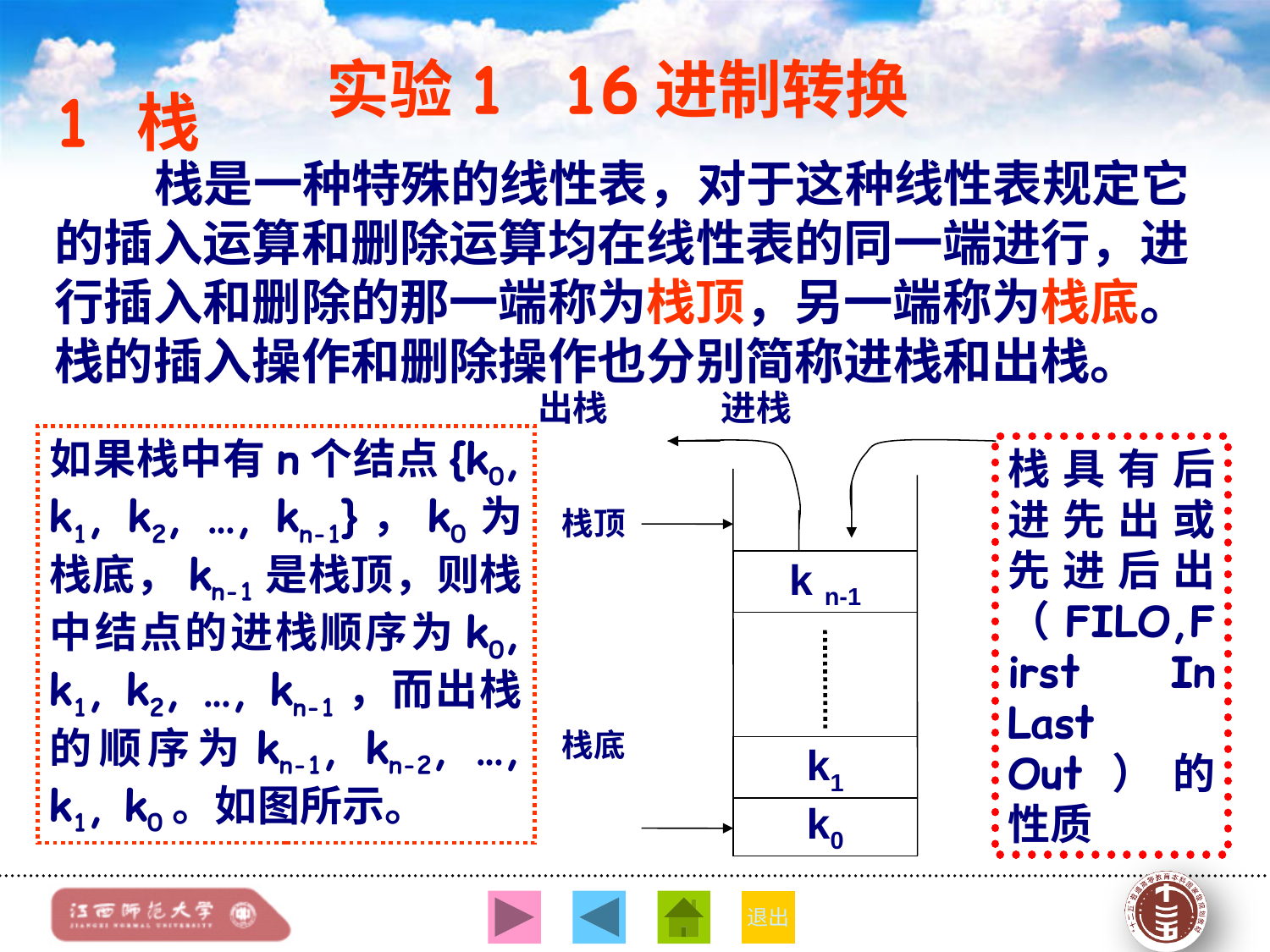

实验1  16进制转换
1 栈
        栈是一种特殊的线性表，对于这种线性表规定它的插入运算和删除运算均在线性表的同一端进行，进行插入和删除的那一端称为栈顶，另一端称为栈底。栈的插入操作和删除操作也分别简称进栈和出栈。
         出栈              进栈

栈顶

栈底

k n-1

k1
k0

如果栈中有n个结点{k0, k1, k2, …, kn-1}，k0为栈底，kn-1是栈顶，则栈中结点的进栈顺序为k0, k1, k2, …, kn-1，而出栈的顺序为kn-1, kn-2, …, k1, k0。如图所示。
栈具有后进先出或先进后出（FILO,First In Last Out）的性质